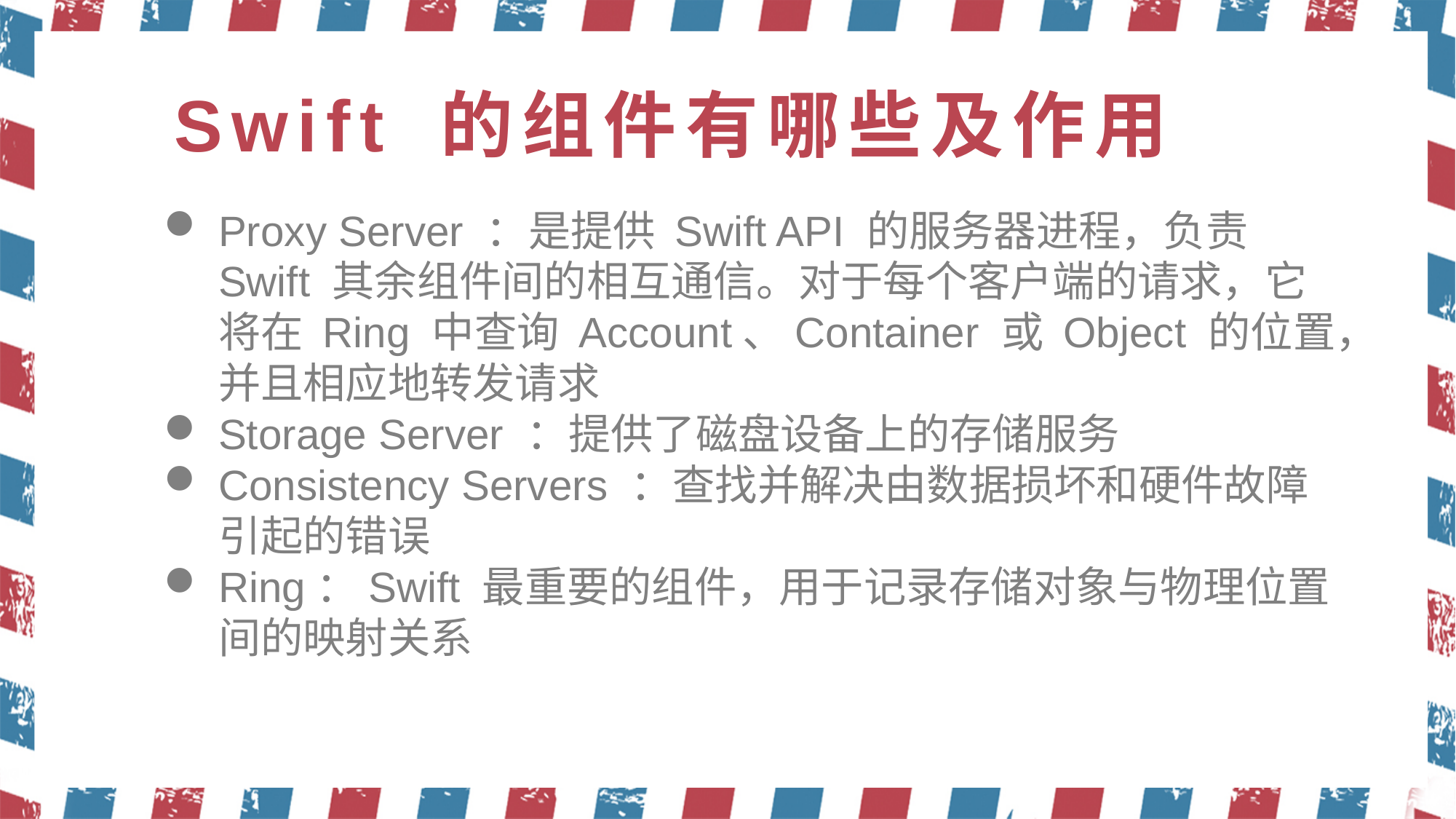

Swift 的组件有哪些及作用
Proxy Server ：是提供 Swift API 的服务器进程，负责 Swift 其余组件间的相互通信。对于每个客户端的请求，它将在 Ring 中查询 Account、Container 或 Object 的位置，并且相应地转发请求
Storage Server ：提供了磁盘设备上的存储服务
Consistency Servers ：查找并解决由数据损坏和硬件故障引起的错误
Ring：Swift 最重要的组件，用于记录存储对象与物理位置间的映射关系